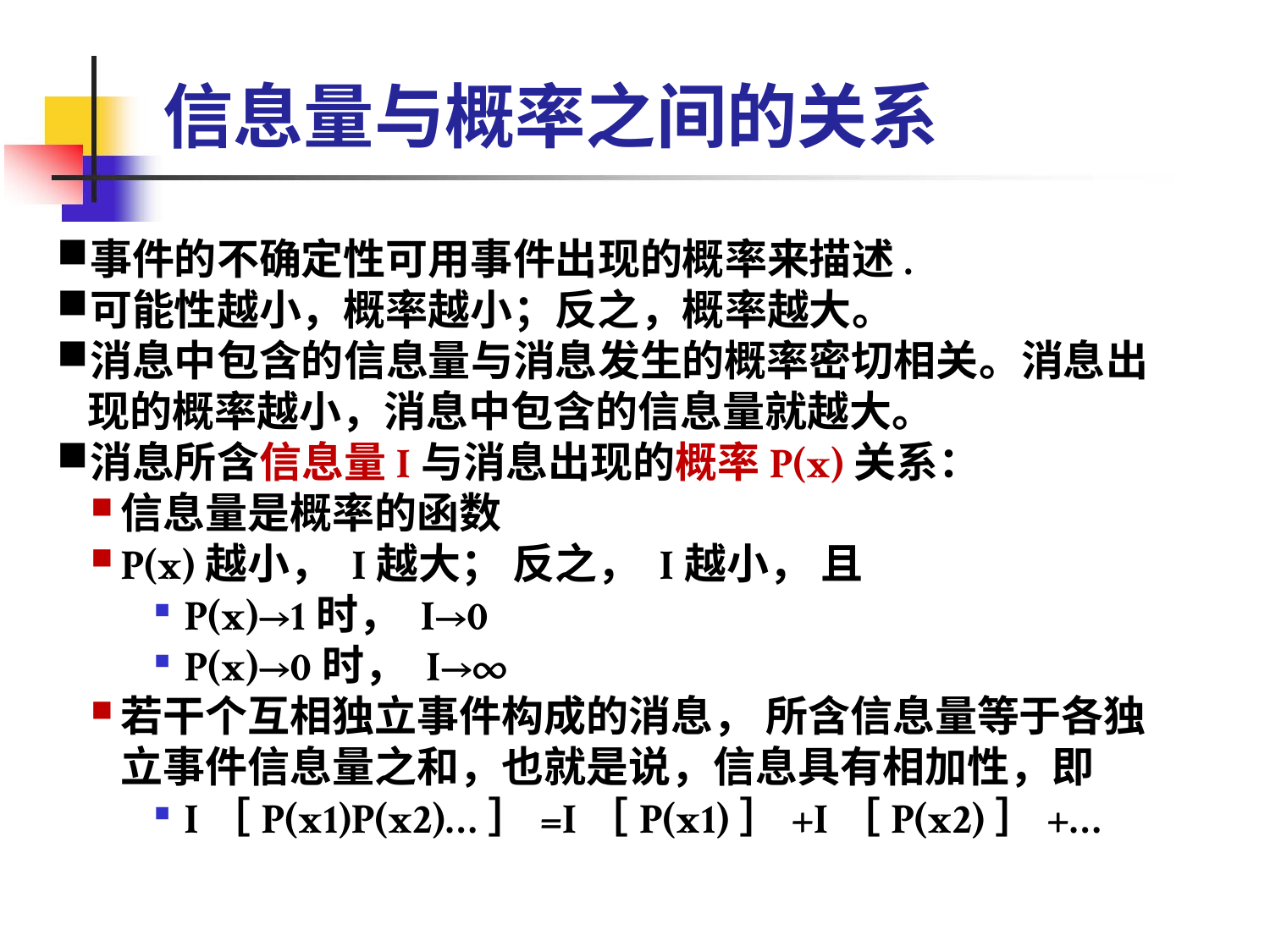

信息量与概率之间的关系
事件的不确定性可用事件出现的概率来描述.
可能性越小，概率越小；反之，概率越大。
消息中包含的信息量与消息发生的概率密切相关。消息出现的概率越小，消息中包含的信息量就越大。
消息所含信息量I与消息出现的概率P(x)关系：
信息量是概率的函数
P(x)越小， I越大； 反之， I越小， 且
P(x)→1时， I→0
P(x)→0时， I→∞
若干个互相独立事件构成的消息， 所含信息量等于各独立事件信息量之和，也就是说，信息具有相加性，即
I［P(x1)P(x2)…］=I［P(x1)］+I［P(x2)］+…